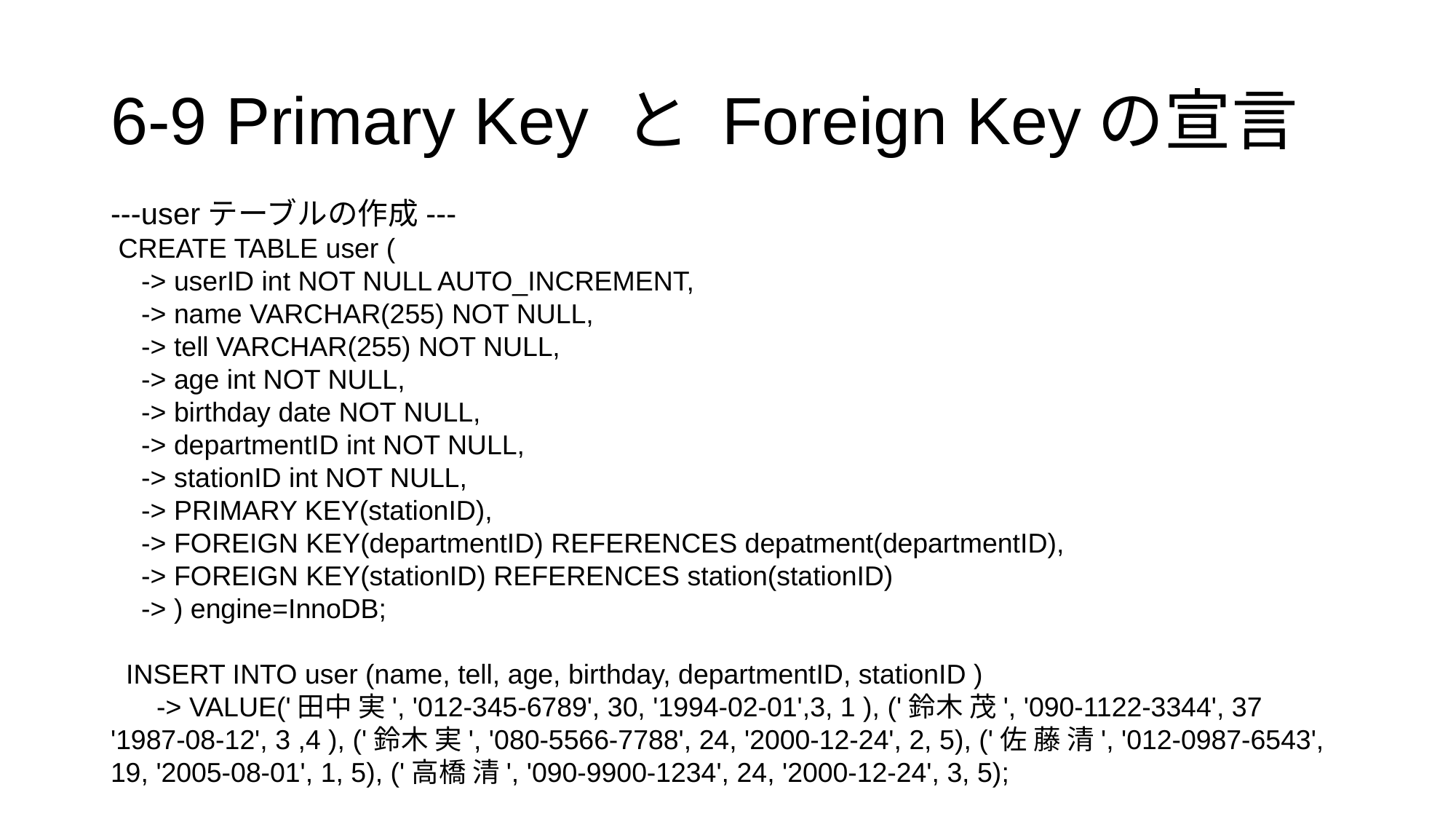

# 6-9 Primary Key と Foreign Keyの宣言
---userテーブルの作成---
 CREATE TABLE user (
    -> userID int NOT NULL AUTO_INCREMENT,
    -> name VARCHAR(255) NOT NULL,
    -> tell VARCHAR(255) NOT NULL,
    -> age int NOT NULL,
    -> birthday date NOT NULL,
    -> departmentID int NOT NULL,
    -> stationID int NOT NULL,
    -> PRIMARY KEY(stationID),
    -> FOREIGN KEY(departmentID) REFERENCES depatment(departmentID),
    -> FOREIGN KEY(stationID) REFERENCES station(stationID)
    -> ) engine=InnoDB;

  INSERT INTO user (name, tell, age, birthday, departmentID, stationID )
      -> VALUE('田中 実', '012-345-6789', 30, '1994-02-01',3, 1 ), ('鈴木 茂', '090-1122-3344', 37 '1987-08-12', 3 ,4 ), ('鈴木 実', '080-5566-7788', 24, '2000-12-24', 2, 5), ('佐 藤 清', '012-0987-6543', 19, '2005-08-01', 1, 5), ('高橋 清', '090-9900-1234', 24, '2000-12-24', 3, 5);